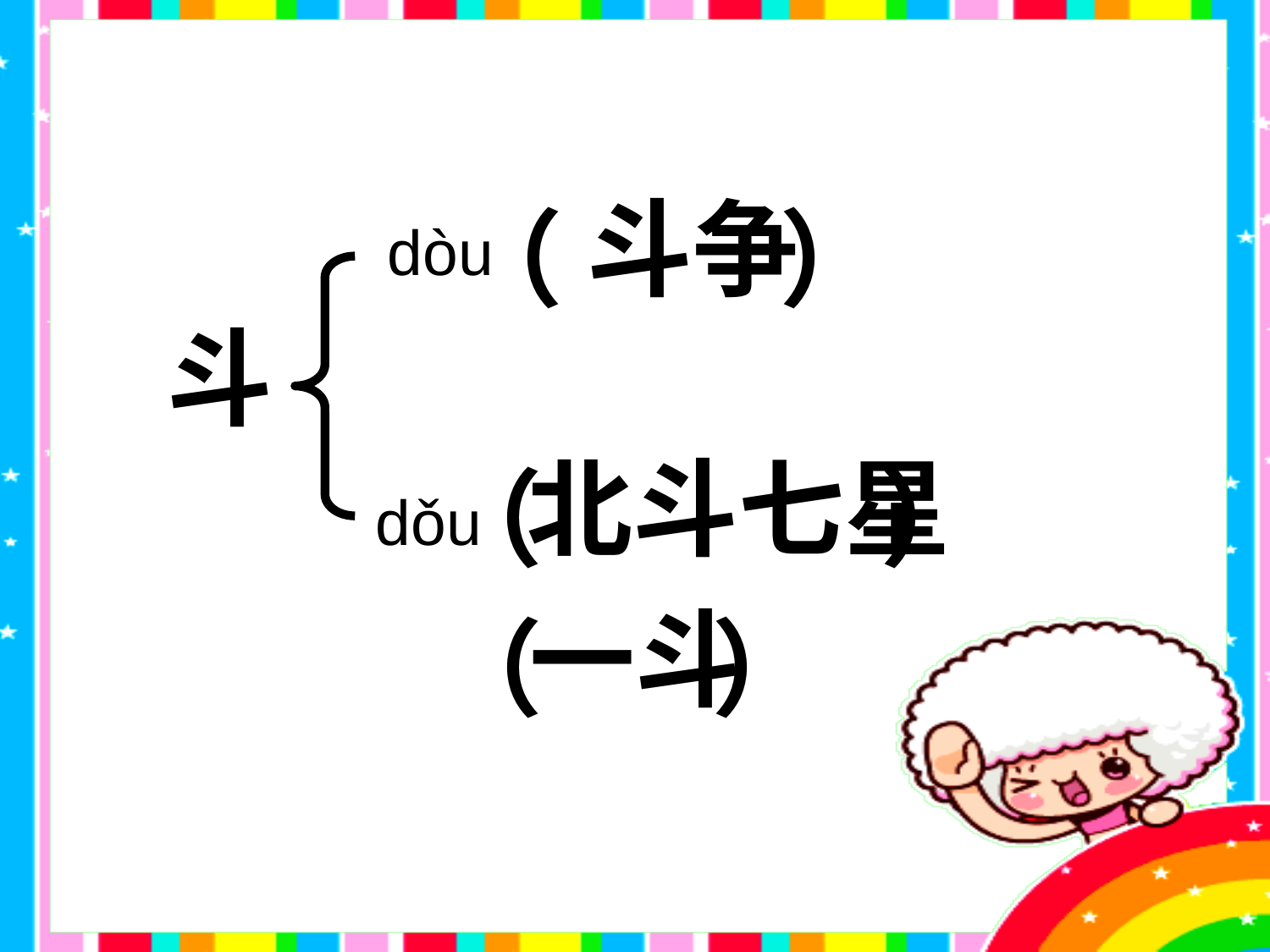

斗争
（         ）
dòu

斗
北斗七星
（              ）
dǒu
一斗
（       ）